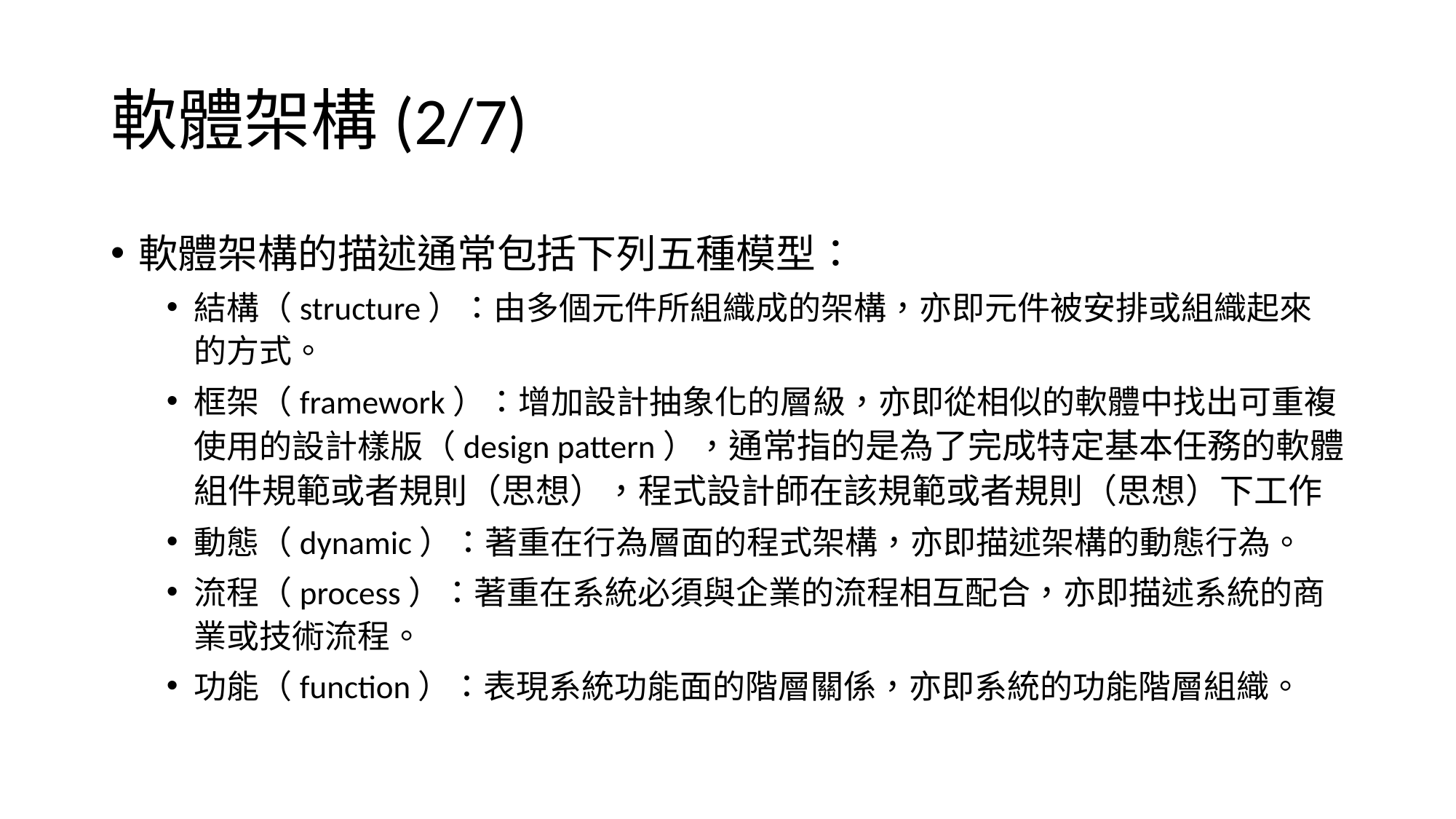

軟體架構(2/7)
軟體架構的描述通常包括下列五種模型：
結構（structure）：由多個元件所組織成的架構，亦即元件被安排或組織起來的方式。
框架（framework）：增加設計抽象化的層級，亦即從相似的軟體中找出可重複使用的設計樣版（design pattern），通常指的是為了完成特定基本任務的軟體組件規範或者規則（思想），程式設計師在該規範或者規則（思想）下工作
動態（dynamic）：著重在行為層面的程式架構，亦即描述架構的動態行為。
流程（process）：著重在系統必須與企業的流程相互配合，亦即描述系統的商業或技術流程。
功能（function）：表現系統功能面的階層關係，亦即系統的功能階層組織。